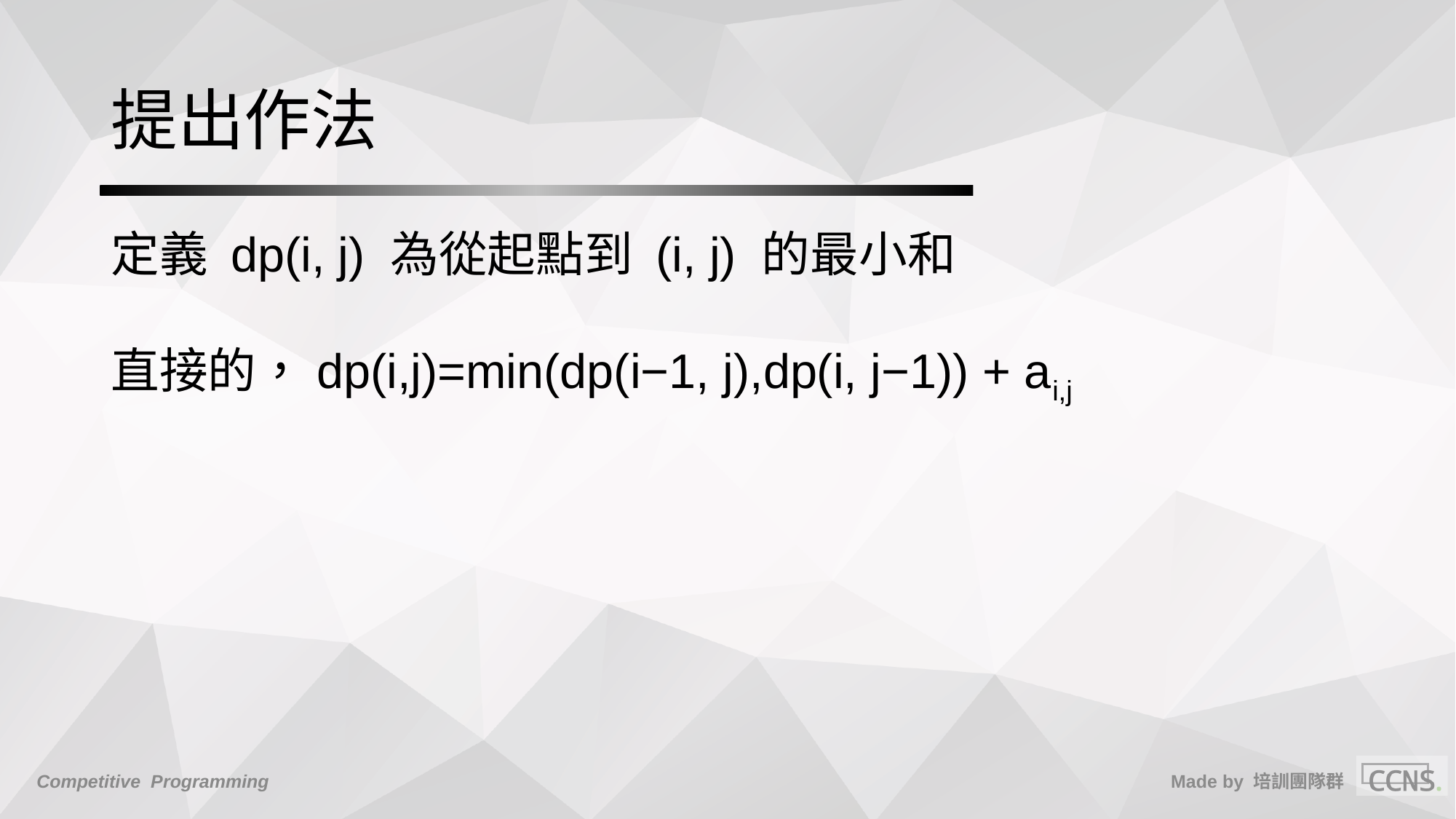

# 提出作法
定義 dp(i, j) 為從起點到 (i, j) 的最小和

直接的，dp(i,j)=min(dp(i−1, j),dp(i, j−1)) + ai,j